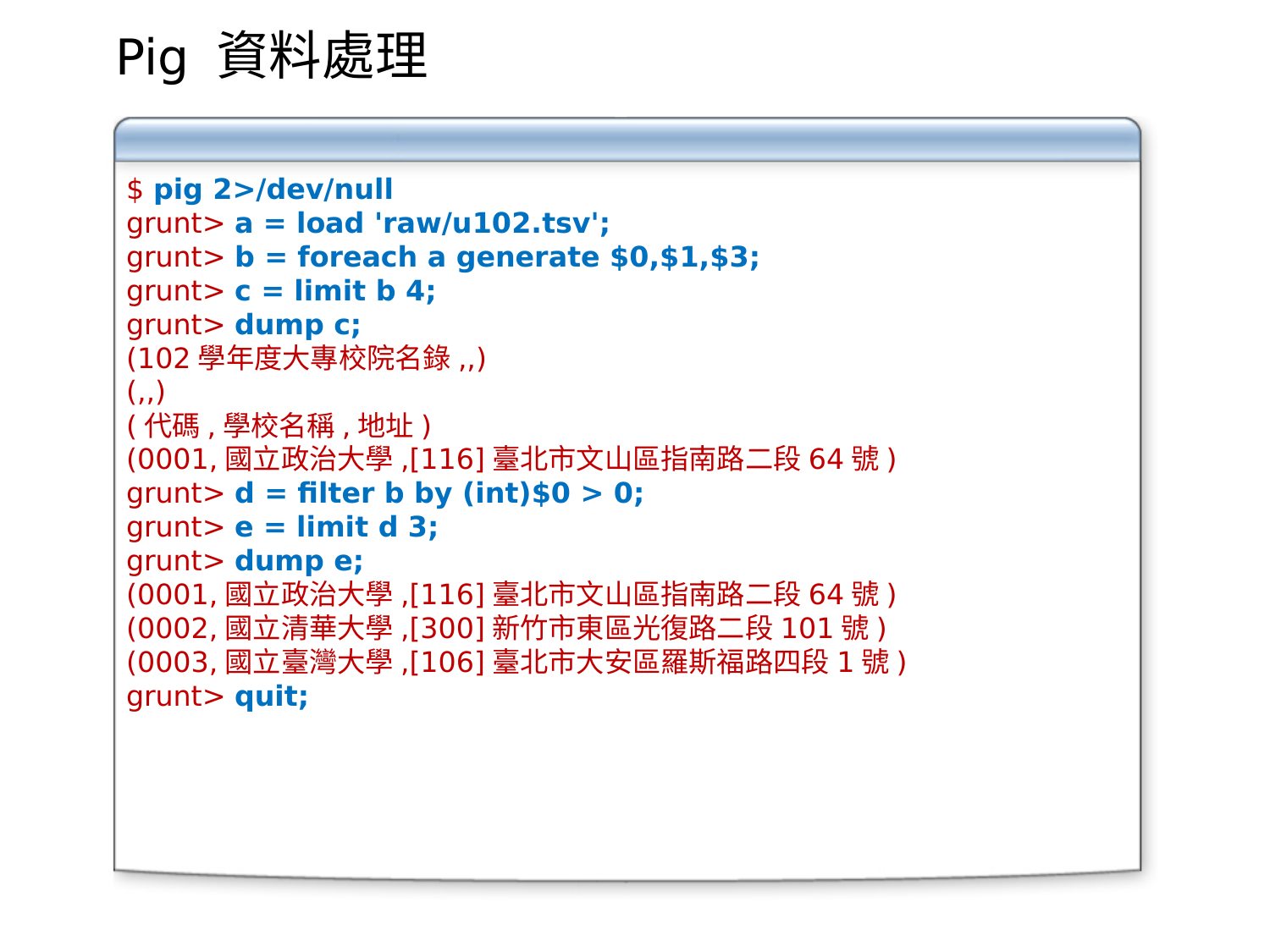

Pig 資料處理
$ pig 2>/dev/null
grunt> a = load 'raw/u102.tsv';
grunt> b = foreach a generate $0,$1,$3;
grunt> c = limit b 4;
grunt> dump c;
(102學年度大專校院名錄,,)
(,,)
(代碼,學校名稱,地址)
(0001,國立政治大學,[116]臺北市文山區指南路二段64號)
grunt> d = filter b by (int)$0 > 0;
grunt> e = limit d 3;
grunt> dump e;
(0001,國立政治大學,[116]臺北市文山區指南路二段64號)
(0002,國立清華大學,[300]新竹市東區光復路二段101號)
(0003,國立臺灣大學,[106]臺北市大安區羅斯福路四段1號)
grunt> quit;